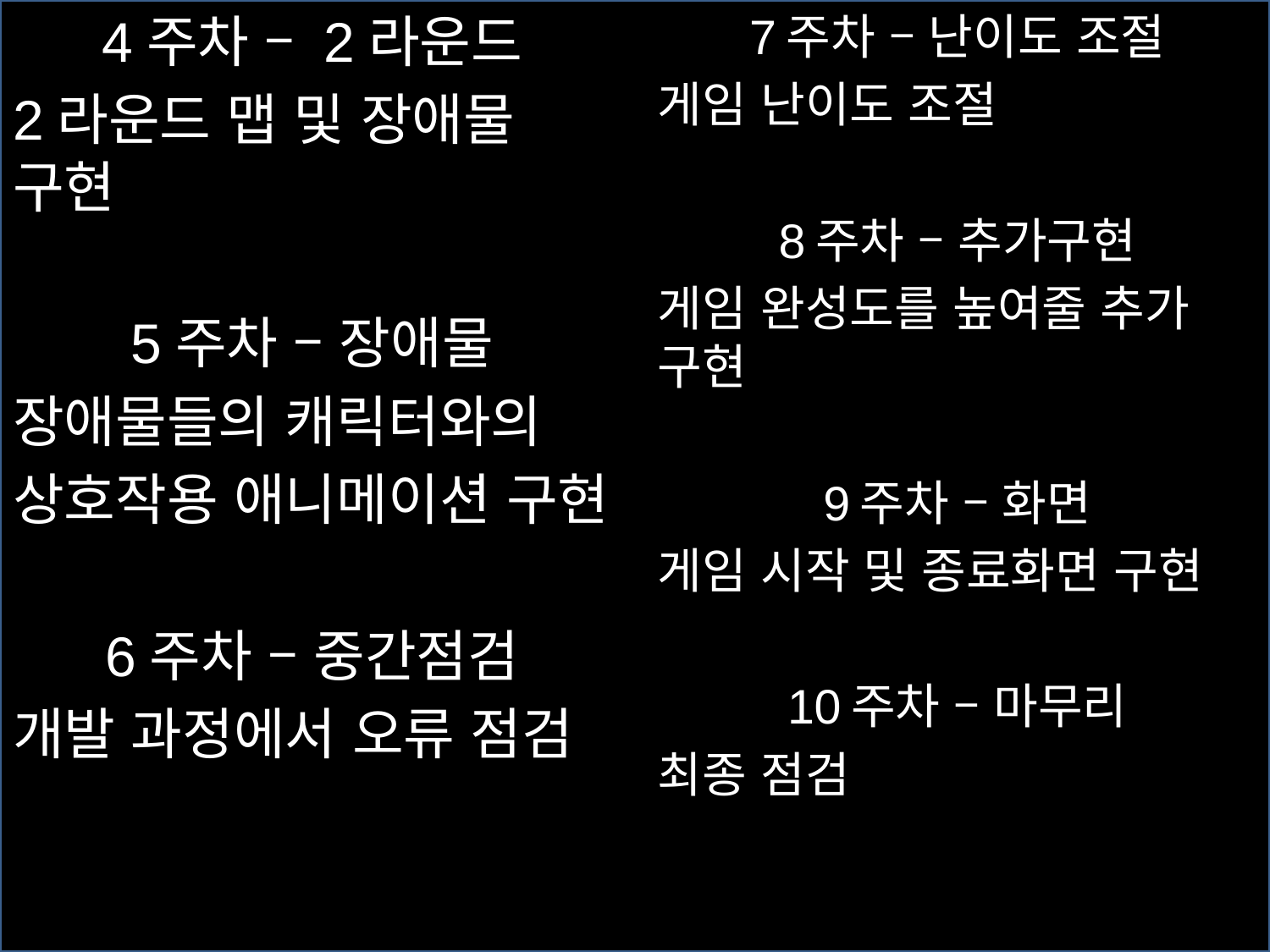

4주차 – 2라운드
2라운드 맵 및 장애물 구현

5주차 – 장애물
장애물들의 캐릭터와의
상호작용 애니메이션 구현

6주차 – 중간점검
개발 과정에서 오류 점검

7주차 – 난이도 조절
게임 난이도 조절

8주차 – 추가구현
게임 완성도를 높여줄 추가 구현

9주차 – 화면
게임 시작 및 종료화면 구현

10주차 – 마무리
최종 점검